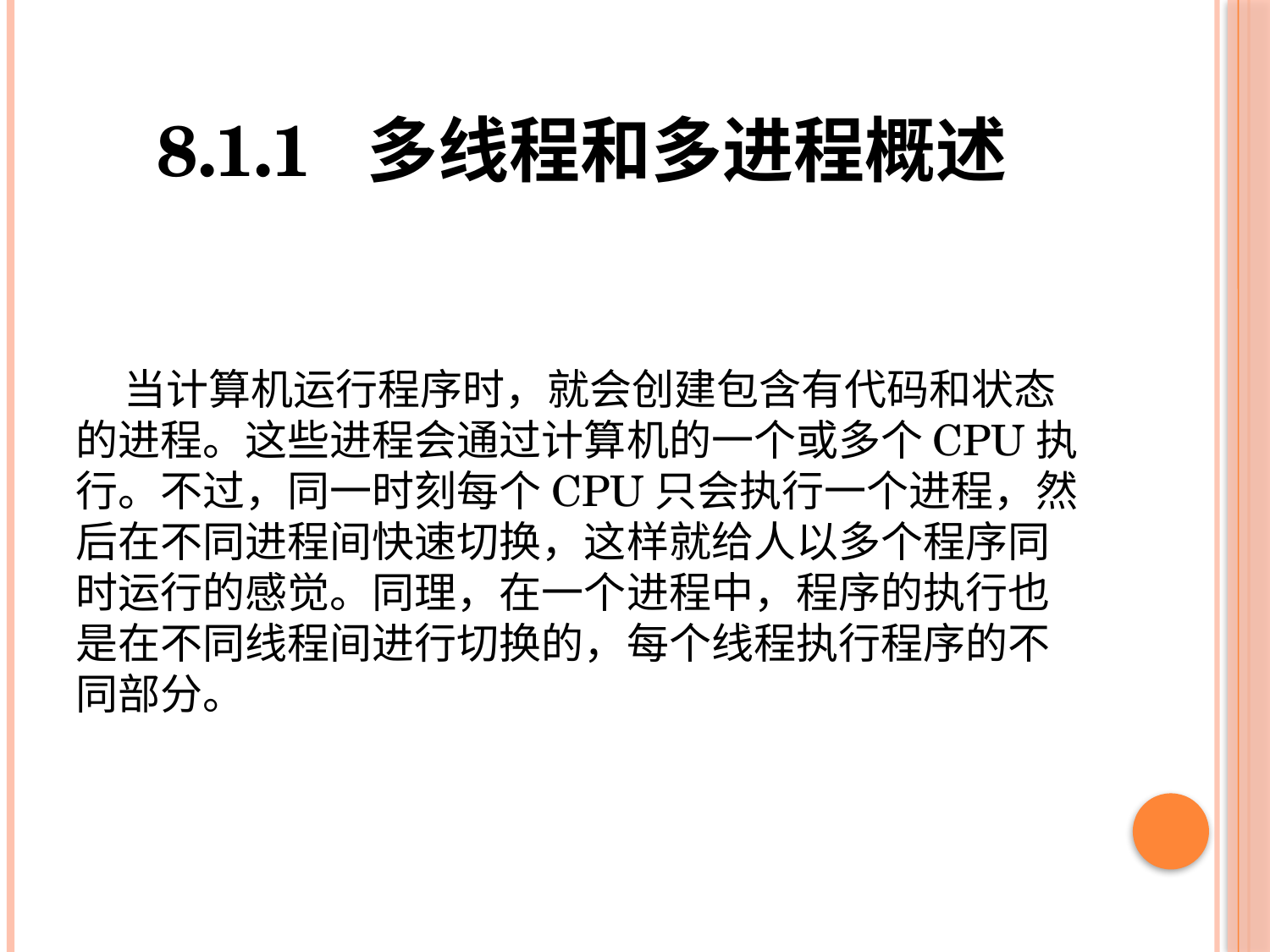

# 8.1.1  多线程和多进程概述
    当计算机运行程序时，就会创建包含有代码和状态的进程。这些进程会通过计算机的一个或多个CPU执行。不过，同一时刻每个CPU只会执行一个进程，然后在不同进程间快速切换，这样就给人以多个程序同时运行的感觉。同理，在一个进程中，程序的执行也是在不同线程间进行切换的，每个线程执行程序的不同部分。